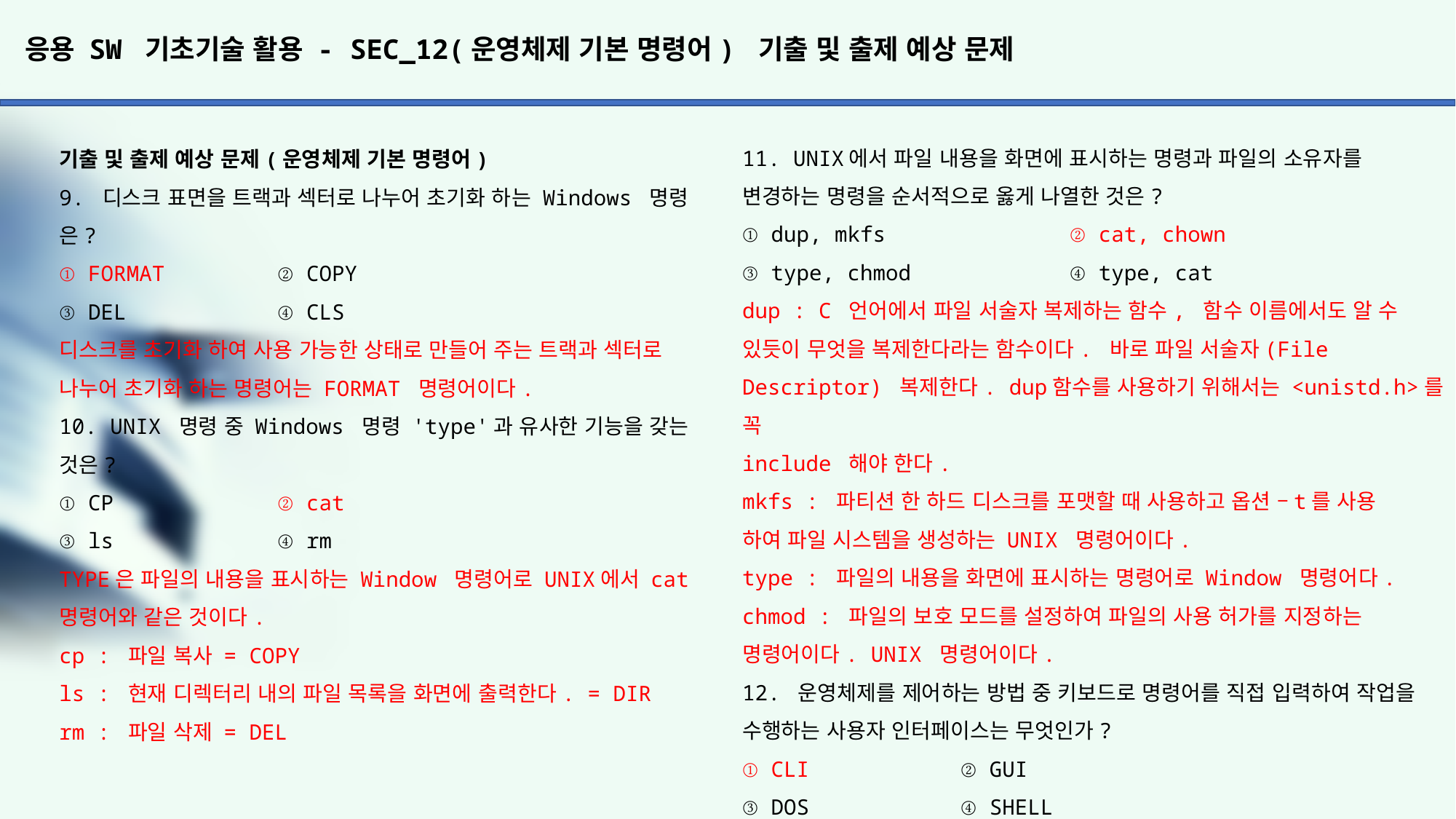

# 응용 SW 기초기술 활용 - SEC_12(운영체제 기본 명령어) 기출 및 출제 예상 문제
11. UNIX에서 파일 내용을 화면에 표시하는 명령과 파일의 소유자를 변경하는 명령을 순서적으로 옳게 나열한 것은?
① dup, mkfs		② cat, chown
③ type, chmod		④ type, cat
dup : C 언어에서 파일 서술자 복제하는 함수, 함수 이름에서도 알 수 있듯이 무엇을 복제한다라는 함수이다. 바로 파일 서술자(File Descriptor) 복제한다. dup함수를 사용하기 위해서는 <unistd.h>를 꼭
include 해야 한다.
mkfs : 파티션 한 하드 디스크를 포맷할 때 사용하고 옵션 –t를 사용
하여 파일 시스템을 생성하는 UNIX 명령어이다.
type : 파일의 내용을 화면에 표시하는 명령어로 Window 명령어다.
chmod : 파일의 보호 모드를 설정하여 파일의 사용 허가를 지정하는 명령어이다. UNIX 명령어이다.
12. 운영체제를 제어하는 방법 중 키보드로 명령어를 직접 입력하여 작업을 수행하는 사용자 인터페이스는 무엇인가?
① CLI		② GUI
③ DOS		④ SHELL
운영체제를 제어하는 방법은 크게 CLI와 GUI로 구분할 수 있다.
CLI(Command Line Interface) : 키보드로 명령어를 직접 입력하여 작업을 수행하는 사용자 인터페이스이다.
GUI(Graphic User Interface) : 키보드로 명령어를 직접 입력하지 않고 마우스로 아이콘이나 메뉴를 선택하여 작업을 수해하는 그래픽 사용자 인터페이스이다.
DOS : 윈도우가 나오기 이전에 사용되던 운영체제를 말한다.
SHELL : UNIX/LINUX에서 사용자가 명령어를 입력하면 인식하여 프로그램을 호출하고 명령을 수행하는 명령어 해석기이다.
기출 및 출제 예상 문제(운영체제 기본 명령어)
9. 디스크 표면을 트랙과 섹터로 나누어 초기화 하는 Windows 명령은?
① FORMAT		② COPY
③ DEL		④ CLS
디스크를 초기화 하여 사용 가능한 상태로 만들어 주는 트랙과 섹터로 나누어 초기화 하는 명령어는 FORMAT 명령어이다.
10. UNIX 명령 중 Windows 명령 'type'과 유사한 기능을 갖는
것은?
① CP		② cat
③ ls		④ rm
TYPE은 파일의 내용을 표시하는 Window 명령어로 UNIX에서 cat 명령어와 같은 것이다.
cp : 파일 복사 = COPY
ls : 현재 디렉터리 내의 파일 목록을 화면에 출력한다. = DIR
rm : 파일 삭제 = DEL